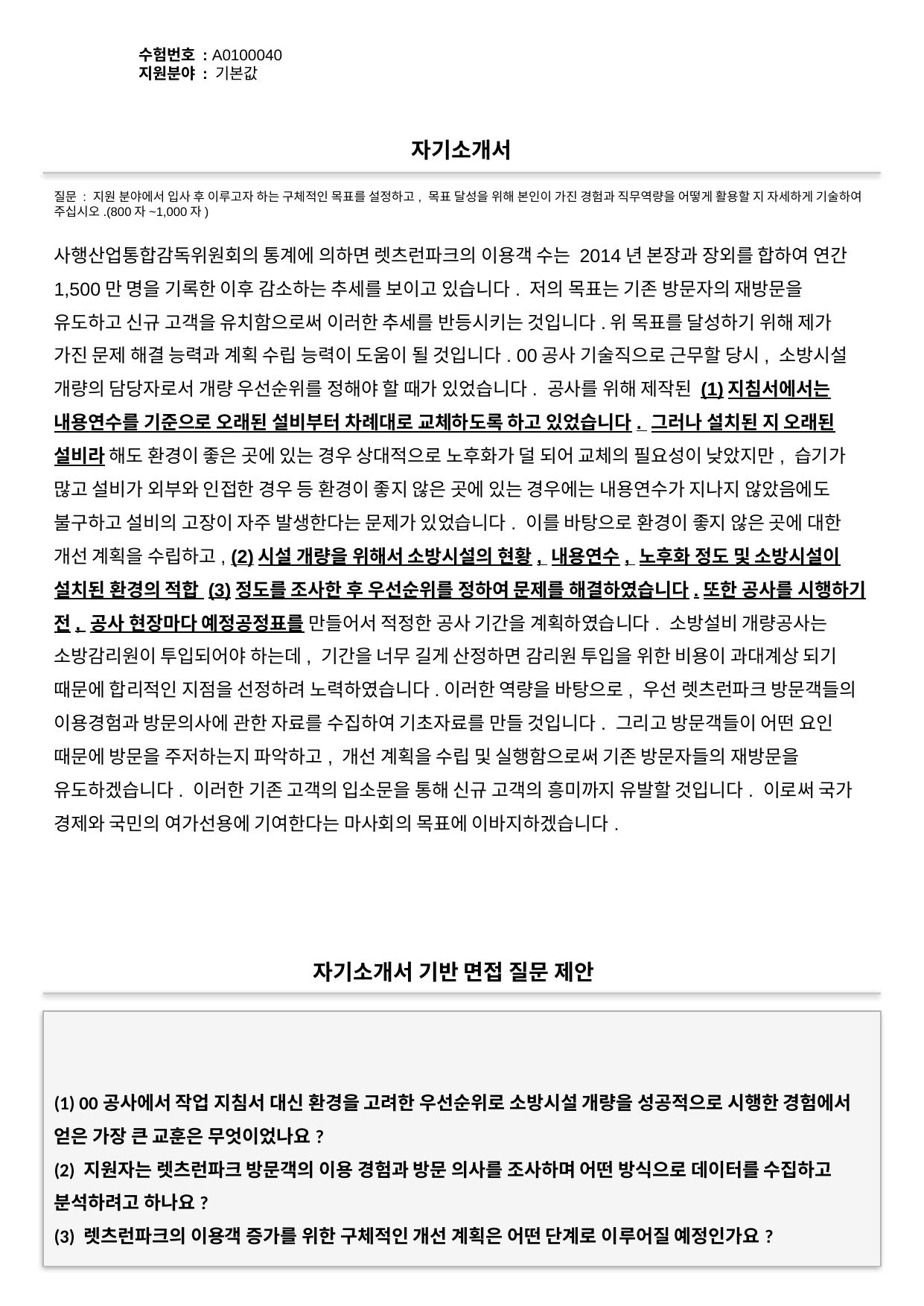

수험번호 : A0100040
지원분야 : 기본값
#

자기소개서

질문 : 지원 분야에서 입사 후 이루고자 하는 구체적인 목표를 설정하고, 목표 달성을 위해 본인이 가진 경험과 직무역량을 어떻게 활용할 지 자세하게 기술하여 주십시오.(800자~1,000자)

사행산업통합감독위원회의 통계에 의하면 렛츠런파크의 이용객 수는 2014년 본장과 장외를 합하여 연간 1,500만 명을 기록한 이후 감소하는 추세를 보이고 있습니다. 저의 목표는 기존 방문자의 재방문을 유도하고 신규 고객을 유치함으로써 이러한 추세를 반등시키는 것입니다.위 목표를 달성하기 위해 제가 가진 문제 해결 능력과 계획 수립 능력이 도움이 될 것입니다. 00공사 기술직으로 근무할 당시, 소방시설 개량의 담당자로서 개량 우선순위를 정해야 할 때가 있었습니다. 공사를 위해 제작된 (1)지침서에서는 내용연수를 기준으로 오래된 설비부터 차례대로 교체하도록 하고 있었습니다. 그러나 설치된 지 오래된 설비라 해도 환경이 좋은 곳에 있는 경우 상대적으로 노후화가 덜 되어 교체의 필요성이 낮았지만, 습기가 많고 설비가 외부와 인접한 경우 등 환경이 좋지 않은 곳에 있는 경우에는 내용연수가 지나지 않았음에도 불구하고 설비의 고장이 자주 발생한다는 문제가 있었습니다. 이를 바탕으로 환경이 좋지 않은 곳에 대한 개선 계획을 수립하고, (2)시설 개량을 위해서 소방시설의 현황, 내용연수, 노후화 정도 및 소방시설이 설치된 환경의 적합 (3)정도를 조사한 후 우선순위를 정하여 문제를 해결하였습니다.또한 공사를 시행하기 전, 공사 현장마다 예정공정표를 만들어서 적정한 공사 기간을 계획하였습니다. 소방설비 개량공사는 소방감리원이 투입되어야 하는데, 기간을 너무 길게 산정하면 감리원 투입을 위한 비용이 과대계상 되기 때문에 합리적인 지점을 선정하려 노력하였습니다.이러한 역량을 바탕으로, 우선 렛츠런파크 방문객들의 이용경험과 방문의사에 관한 자료를 수집하여 기초자료를 만들 것입니다. 그리고 방문객들이 어떤 요인 때문에 방문을 주저하는지 파악하고, 개선 계획을 수립 및 실행함으로써 기존 방문자들의 재방문을 유도하겠습니다. 이러한 기존 고객의 입소문을 통해 신규 고객의 흥미까지 유발할 것입니다. 이로써 국가 경제와 국민의 여가선용에 기여한다는 마사회의 목표에 이바지하겠습니다.

자기소개서 기반 면접 질문 제안

(1) 00공사에서 작업 지침서 대신 환경을 고려한 우선순위로 소방시설 개량을 성공적으로 시행한 경험에서 얻은 가장 큰 교훈은 무엇이었나요?
(2) 지원자는 렛츠런파크 방문객의 이용 경험과 방문 의사를 조사하며 어떤 방식으로 데이터를 수집하고 분석하려고 하나요?
(3) 렛츠런파크의 이용객 증가를 위한 구체적인 개선 계획은 어떤 단계로 이루어질 예정인가요?